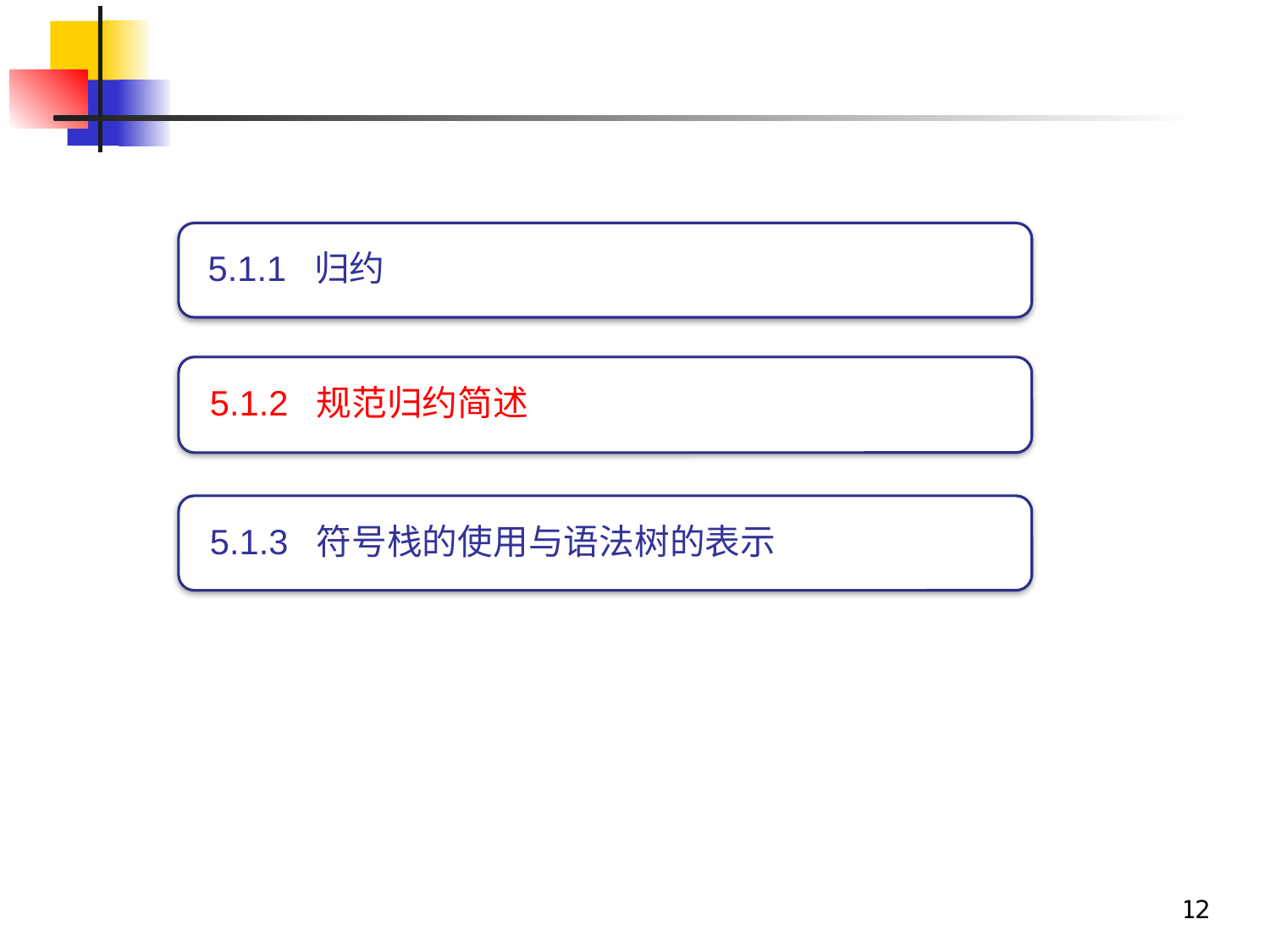

5.1.1  归约

5.1.2  规范归约简述

5.1.3  符号栈的使用与语法树的表示
12